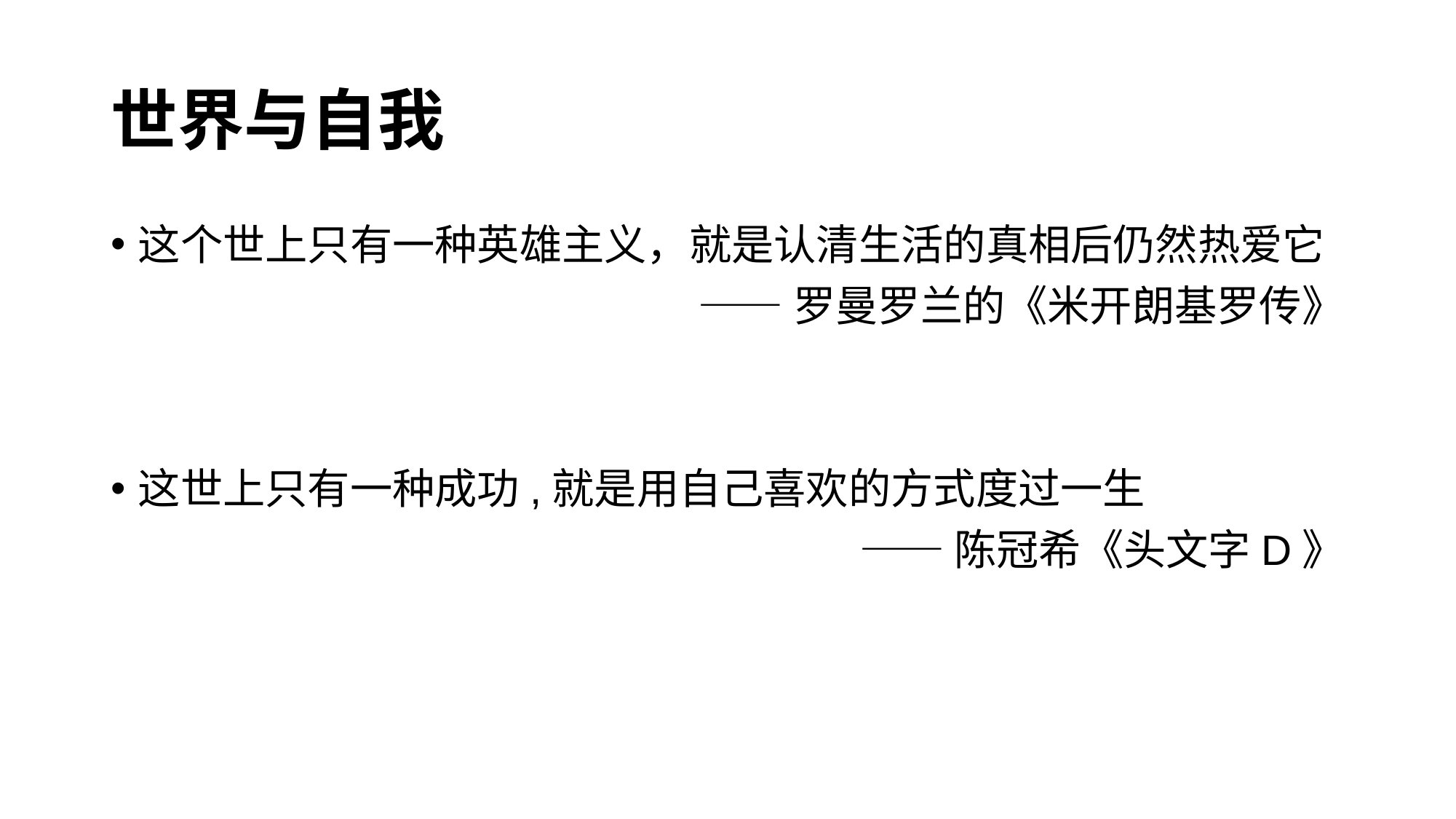

# 世界与自我
这个世上只有一种英雄主义，就是认清生活的真相后仍然热爱它
——罗曼罗兰的《米开朗基罗传》

这世上只有一种成功,就是用自己喜欢的方式度过一生
——陈冠希《头文字D》